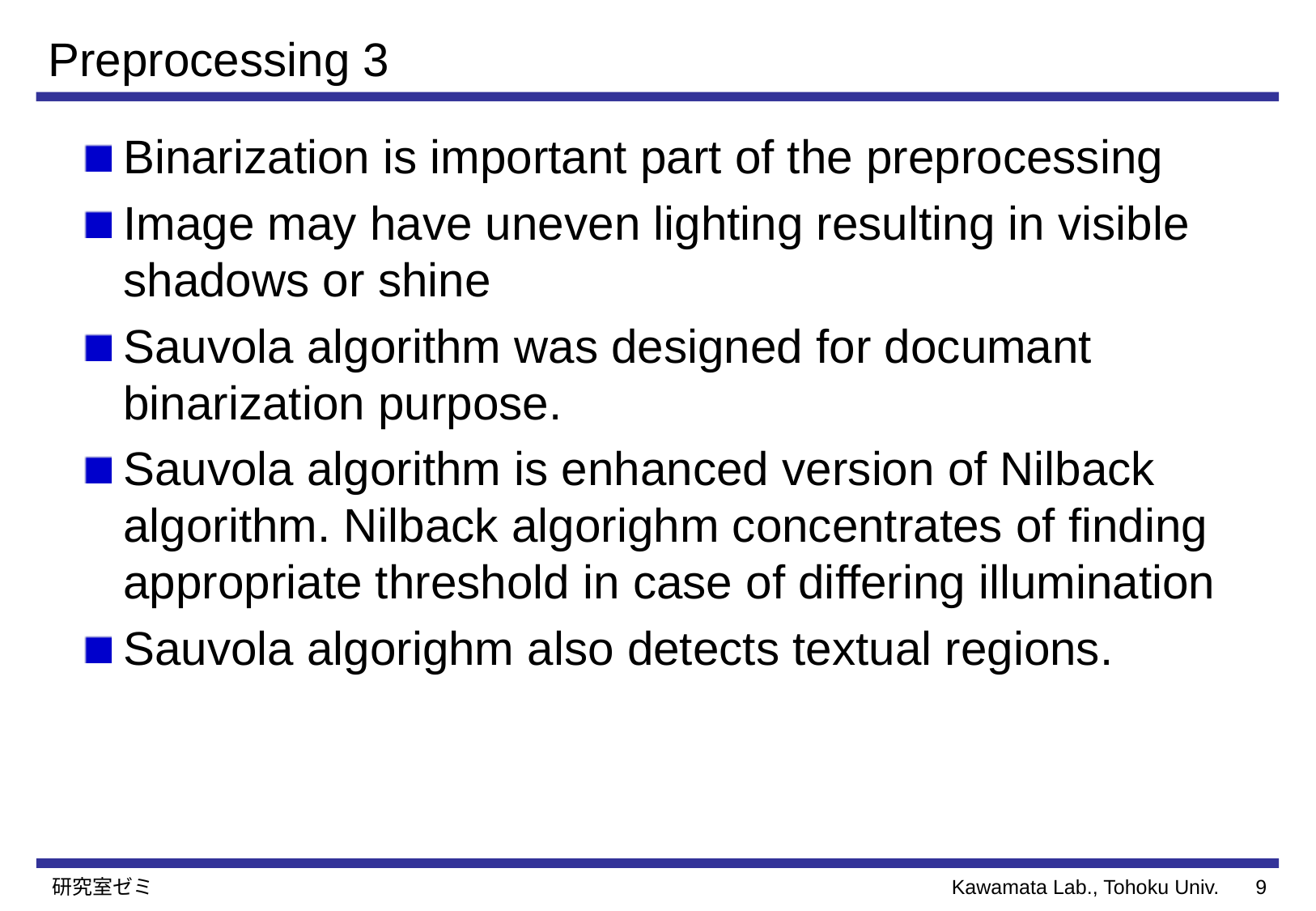

# Preprocessing 3
Binarization is important part of the preprocessing
Image may have uneven lighting resulting in visible shadows or shine
Sauvola algorithm was designed for documant binarization purpose.
Sauvola algorithm is enhanced version of Nilback algorithm. Nilback algorighm concentrates of finding appropriate threshold in case of differing illumination
Sauvola algorighm also detects textual regions.
研究室ゼミ
9